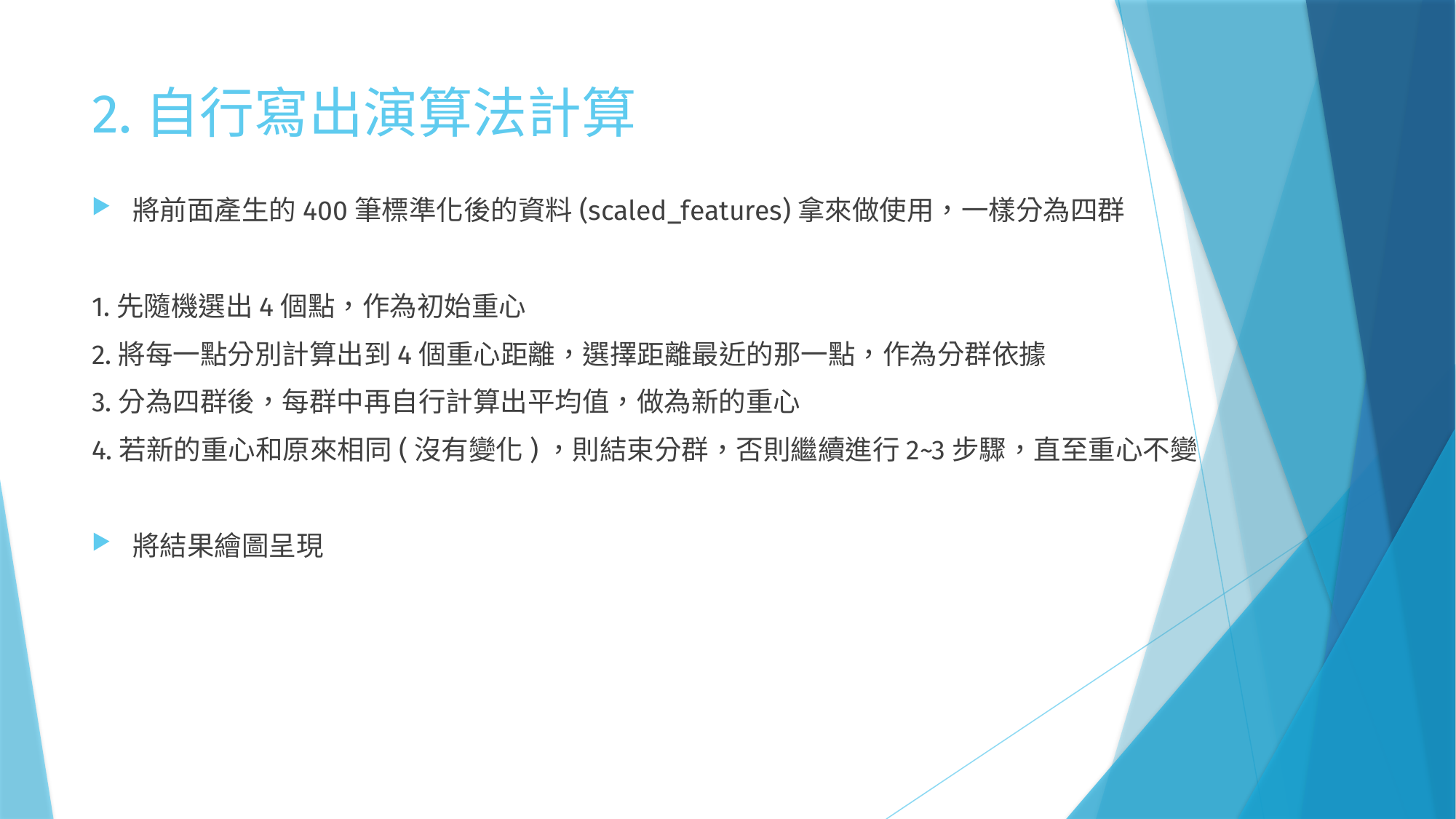

# 2.自行寫出演算法計算
將前面產生的400筆標準化後的資料(scaled_features)拿來做使用，一樣分為四群

1.先隨機選出4個點，作為初始重心
2.將每一點分別計算出到4個重心距離，選擇距離最近的那一點，作為分群依據
3.分為四群後，每群中再自行計算出平均值，做為新的重心
4.若新的重心和原來相同(沒有變化)，則結束分群，否則繼續進行2~3步驟，直至重心不變

將結果繪圖呈現